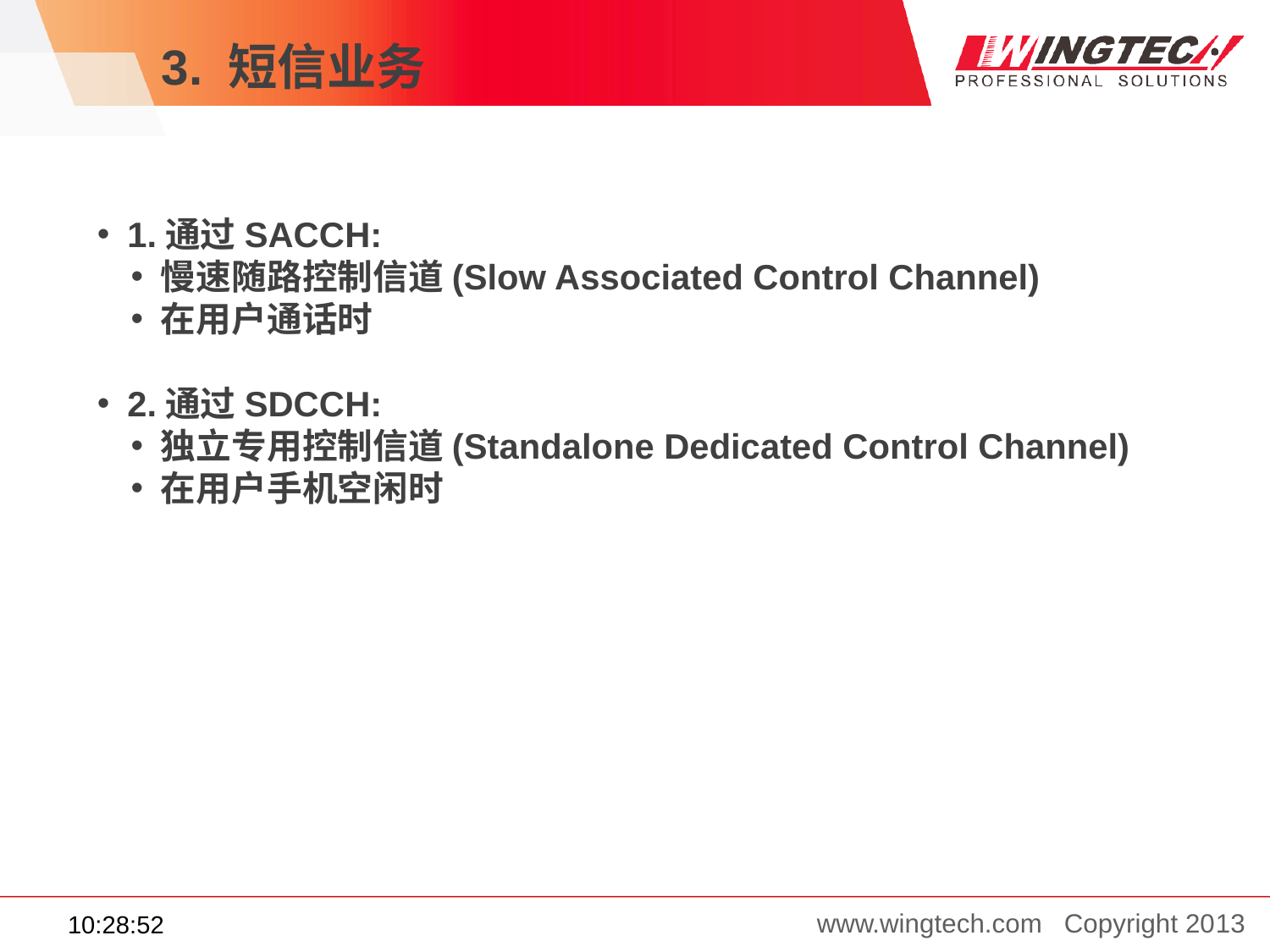

3. 短信业务
1.通过SACCH:
慢速随路控制信道(Slow Associated Control Channel)
在用户通话时

2.通过SDCCH:
独立专用控制信道(Standalone Dedicated Control Channel)
在用户手机空闲时